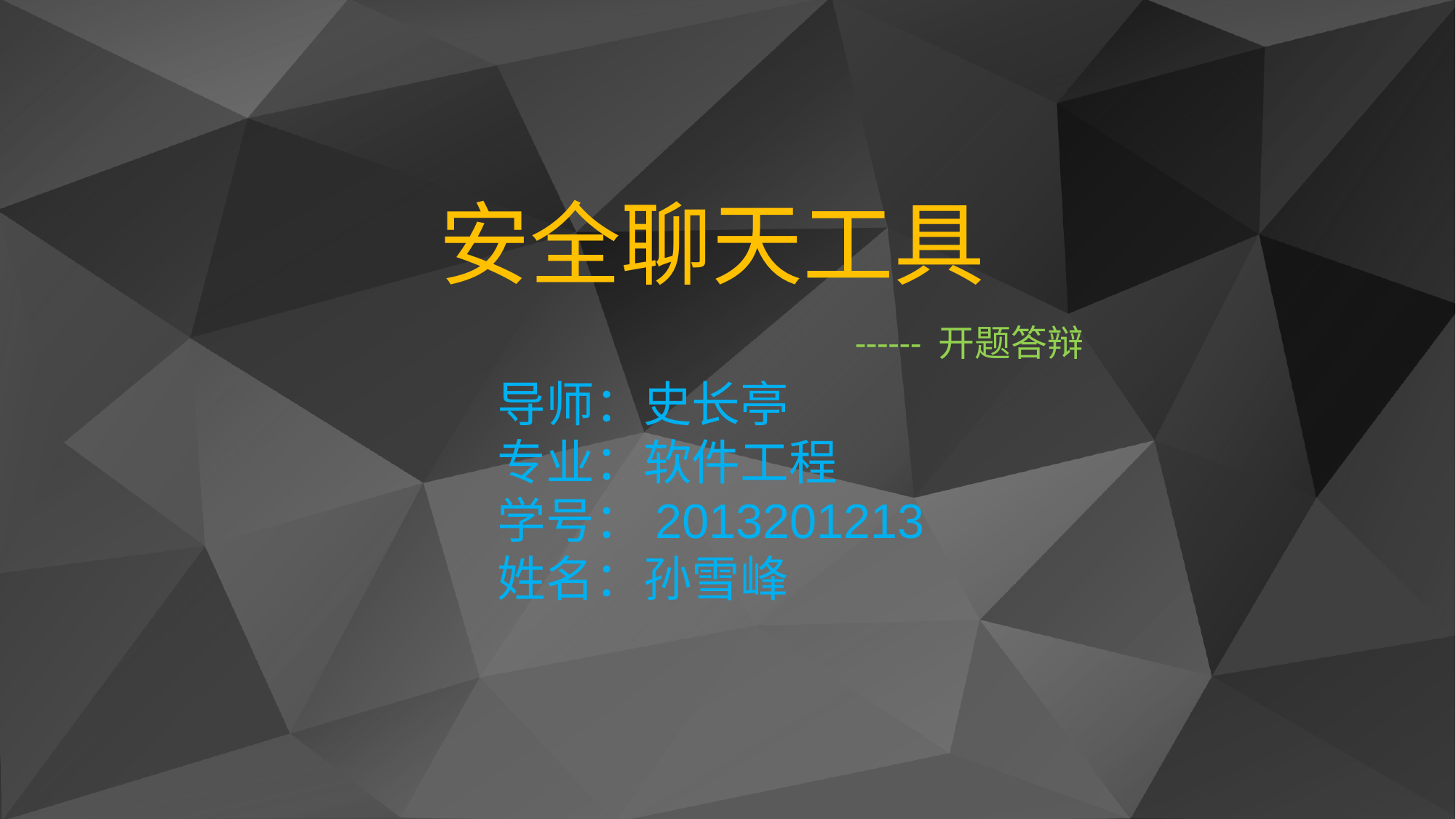

安全聊天工具
------ 开题答辩
导师：史长亭
专业：软件工程
学号：2013201213
姓名：孙雪峰